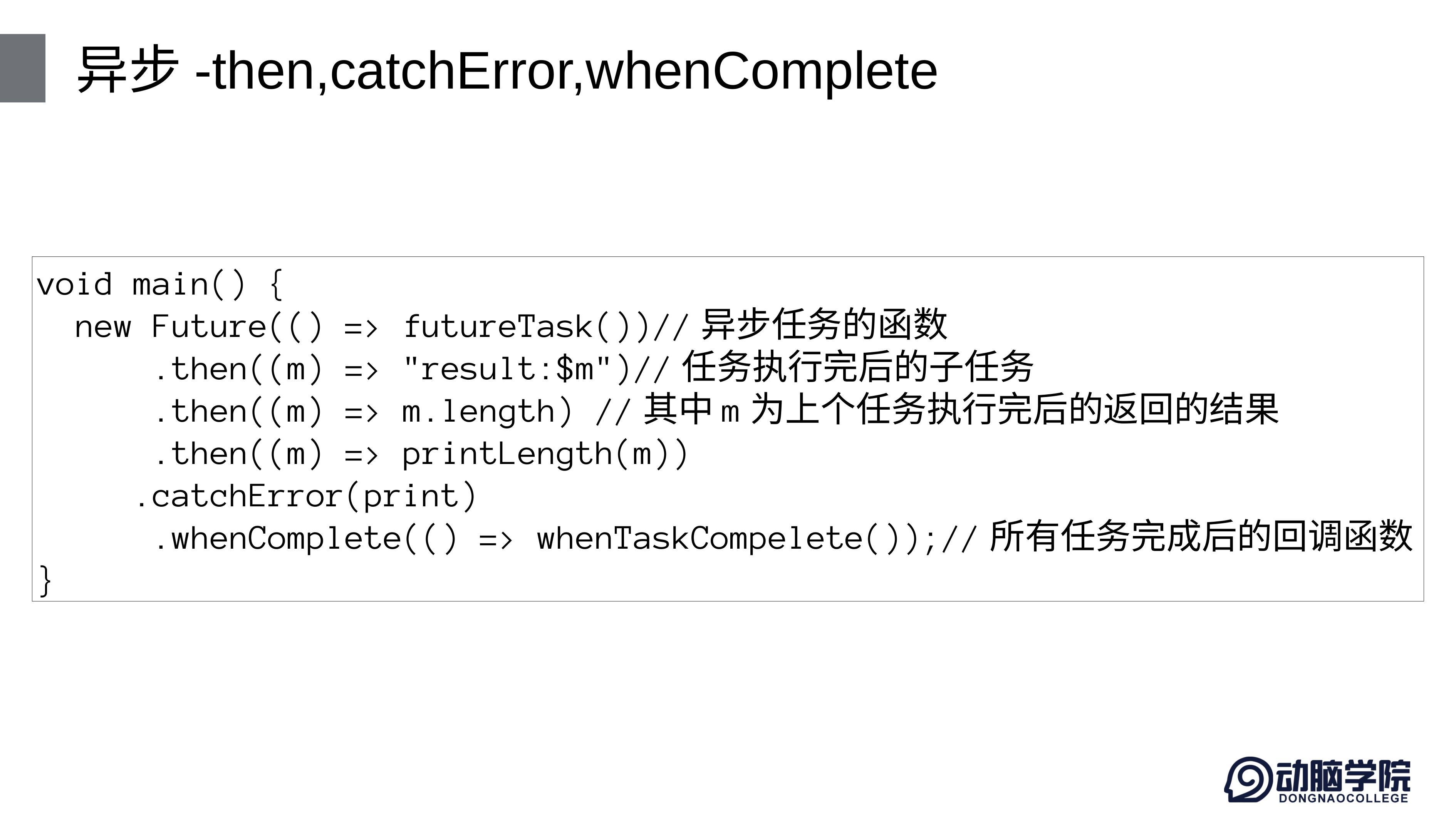

# 异步-then,catchError,whenComplete
void main() {
  new Future(() => futureTask())//异步任务的函数
      .then((m) => "result:$m")//任务执行完后的子任务
      .then((m) => m.length) //其中m为上个任务执行完后的返回的结果
      .then((m) => printLength(m))
	  .catchError(print)
      .whenComplete(() => whenTaskCompelete());//所有任务完成后的回调函数
}